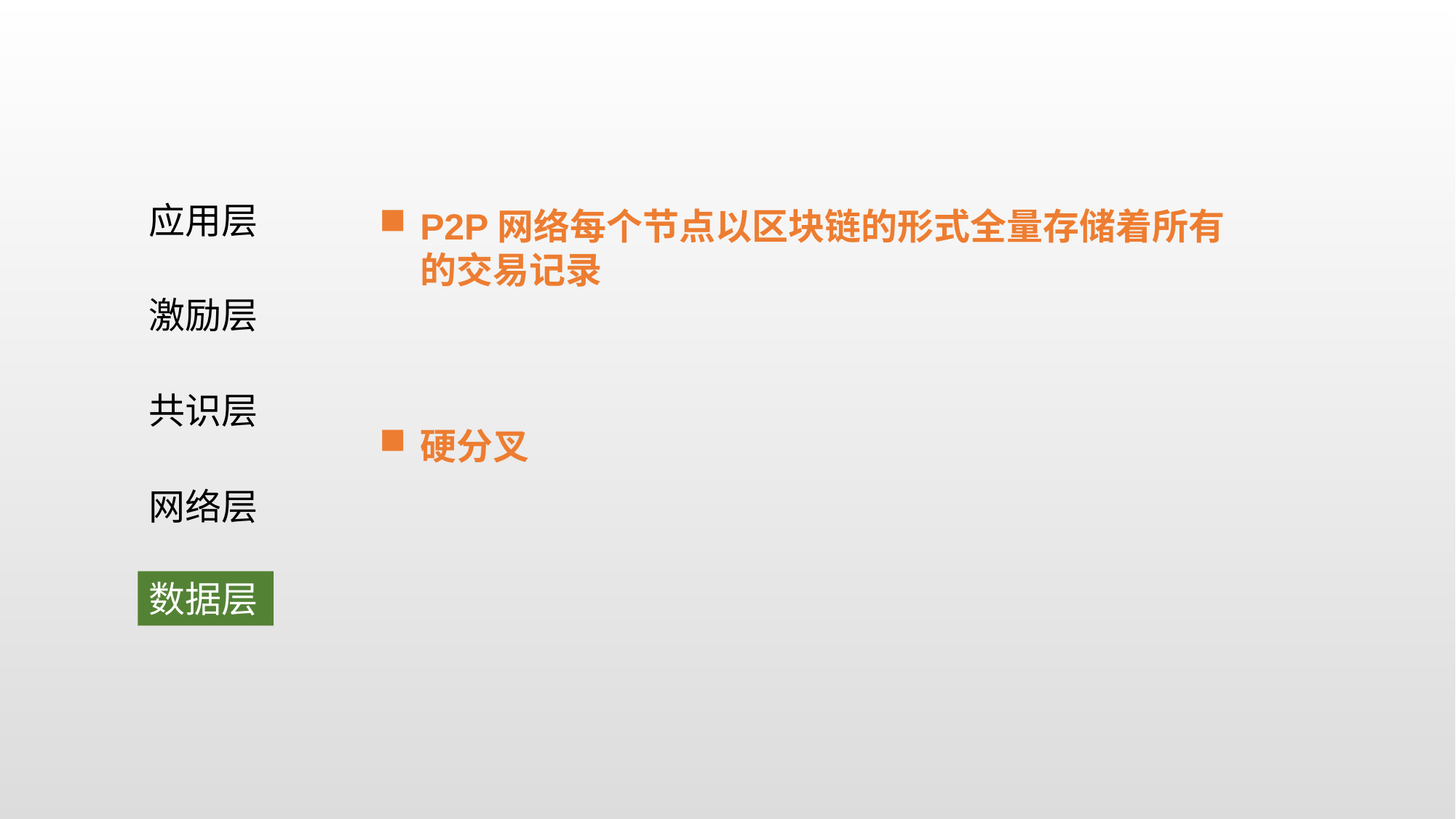

应用层
P2P网络每个节点以区块链的形式全量存储着所有的交易记录
激励层
共识层
硬分叉
网络层
数据层